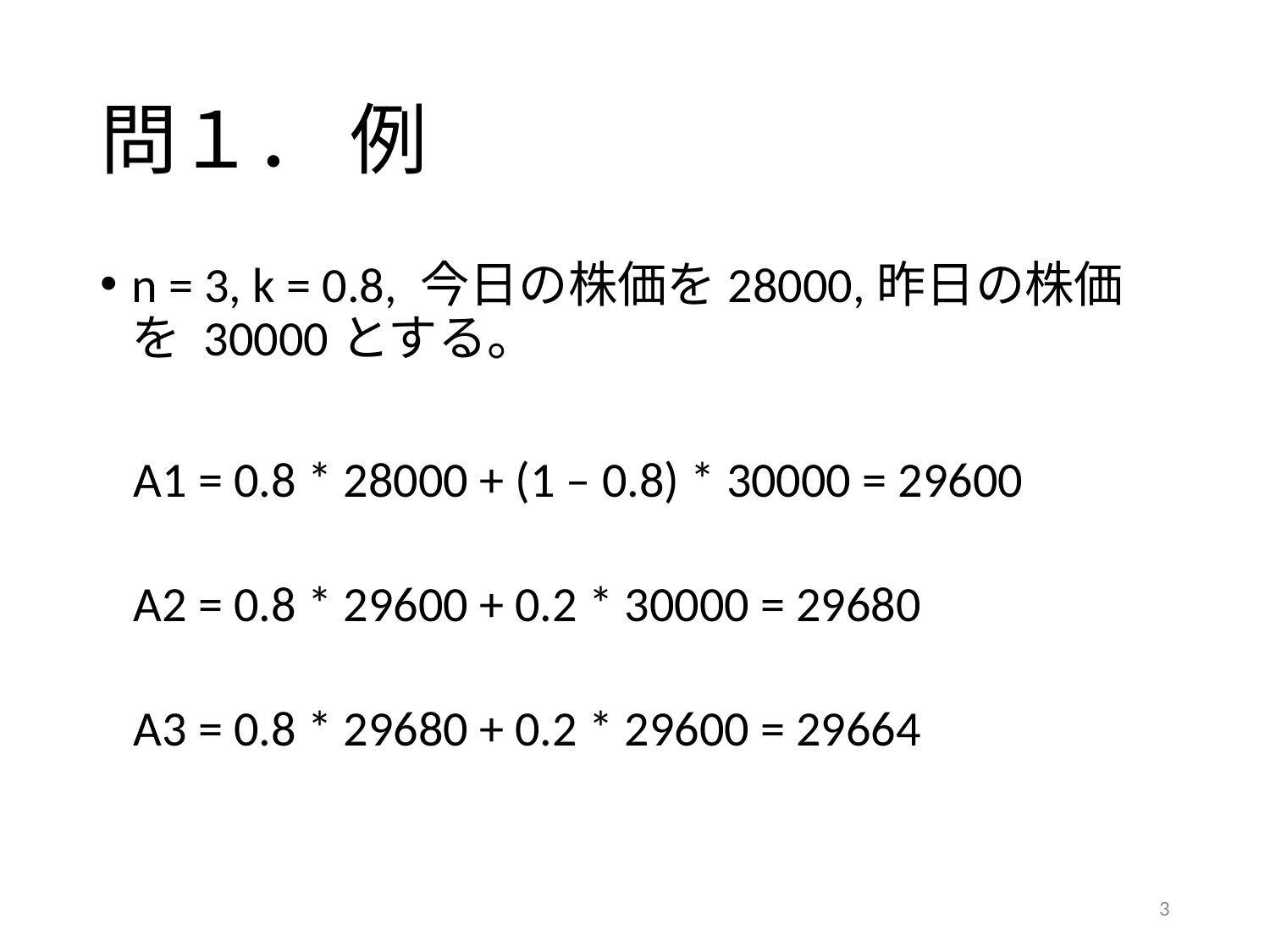

# 問１． 例
n = 3, k = 0.8, 今日の株価を28000,昨日の株価を 30000とする。

   A1 = 0.8 * 28000 + (1 – 0.8) * 30000 = 29600
   A2 = 0.8 * 29600 + 0.2 * 30000 = 29680
   A3 = 0.8 * 29680 + 0.2 * 29600 = 29664
3